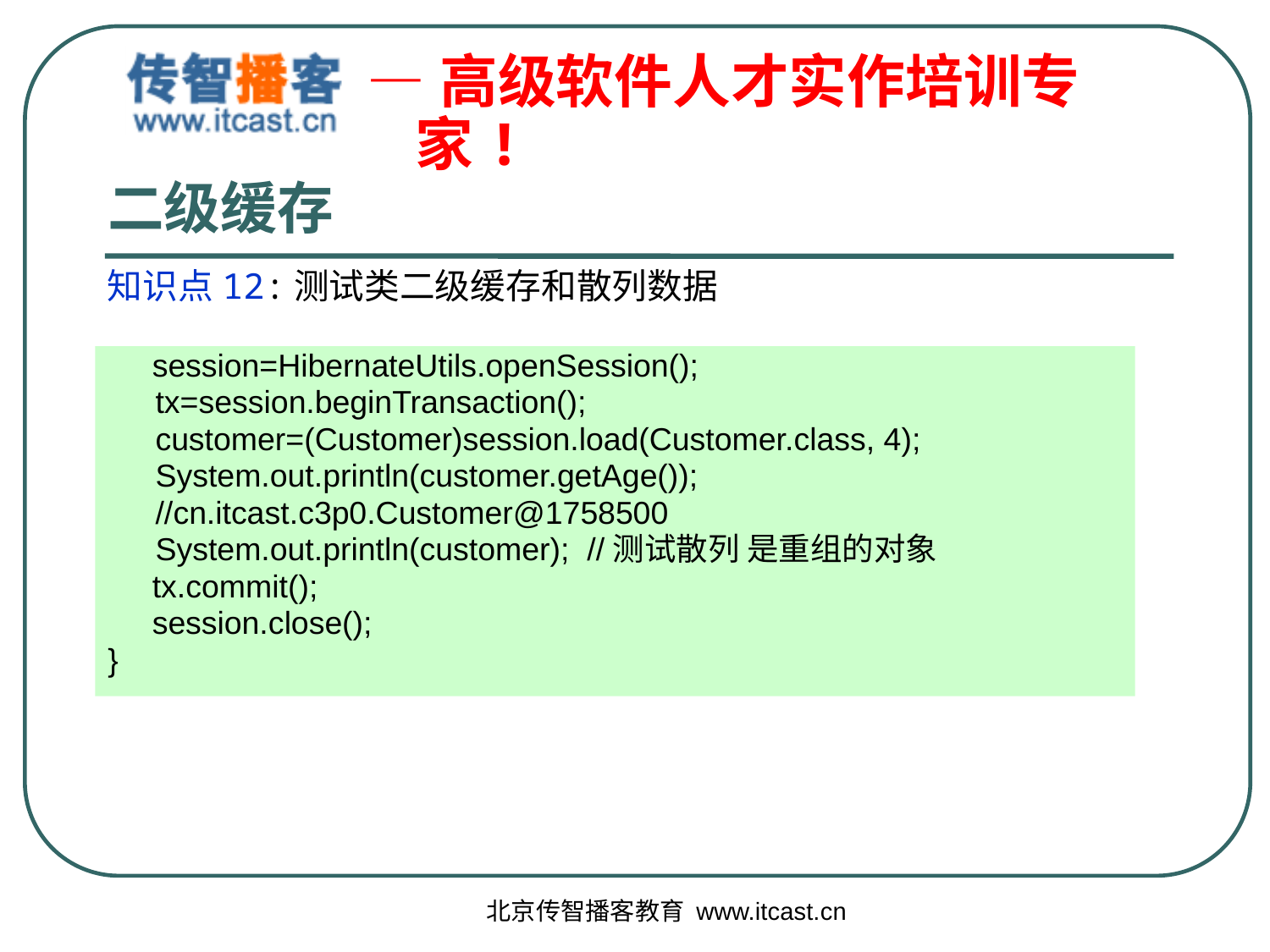

# 二级缓存
知识点12:测试类二级缓存和散列数据
     session=HibernateUtils.openSession();
	tx=session.beginTransaction();
	customer=(Customer)session.load(Customer.class, 4);
	System.out.println(customer.getAge());
	//cn.itcast.c3p0.Customer@1758500
	System.out.println(customer);  //测试散列 是重组的对象
     tx.commit();
     session.close();
}
北京传智播客教育 www.itcast.cn